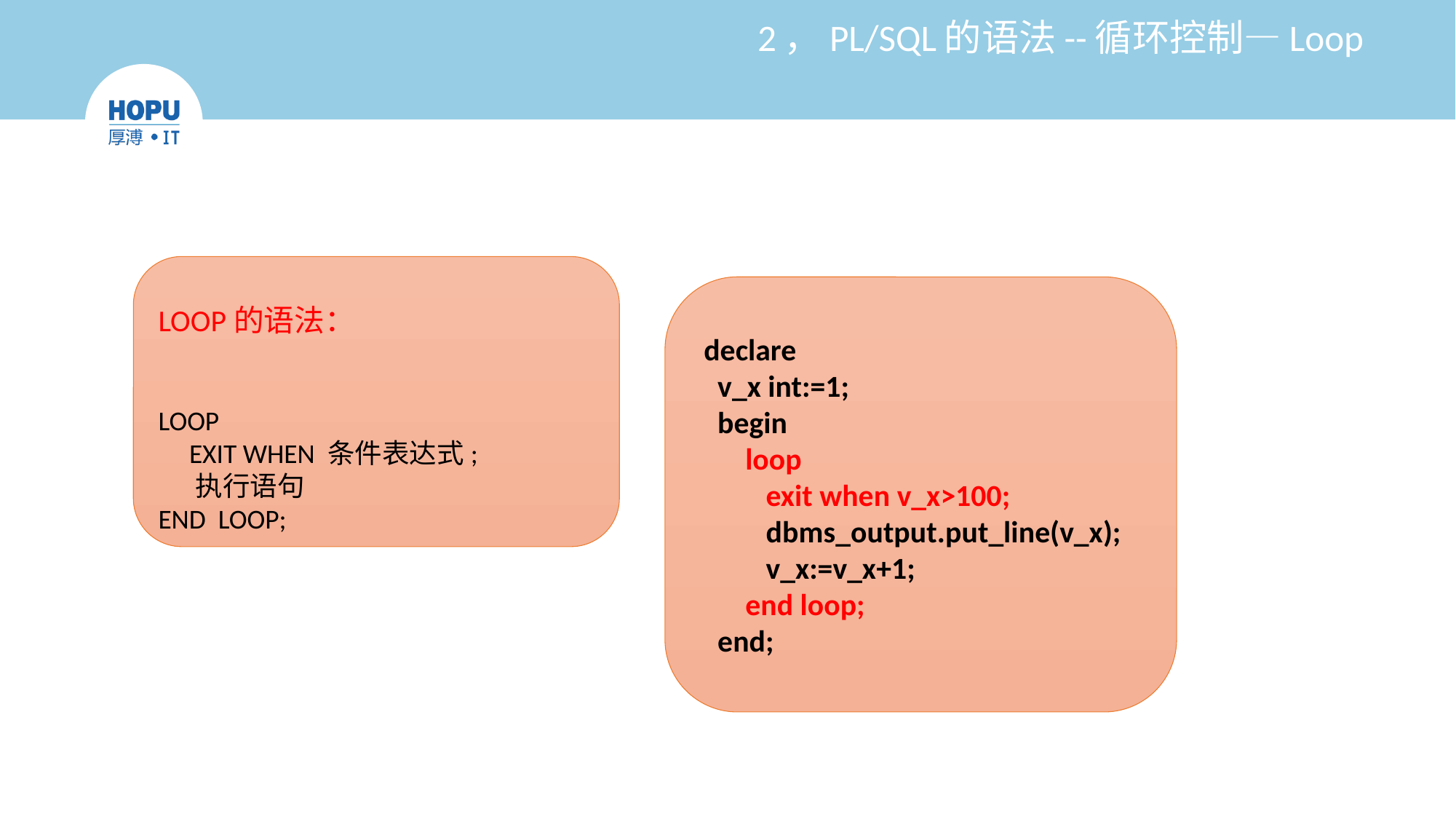

# 2，PL/SQL的语法--循环控制—Loop

LOOP的语法：

LOOP
     EXIT WHEN 条件表达式;
     执行语句
END  LOOP;

 declare
   v_x int:=1;
   begin
       loop
          exit when v_x>100;
          dbms_output.put_line(v_x);
          v_x:=v_x+1;
       end loop;
   end;